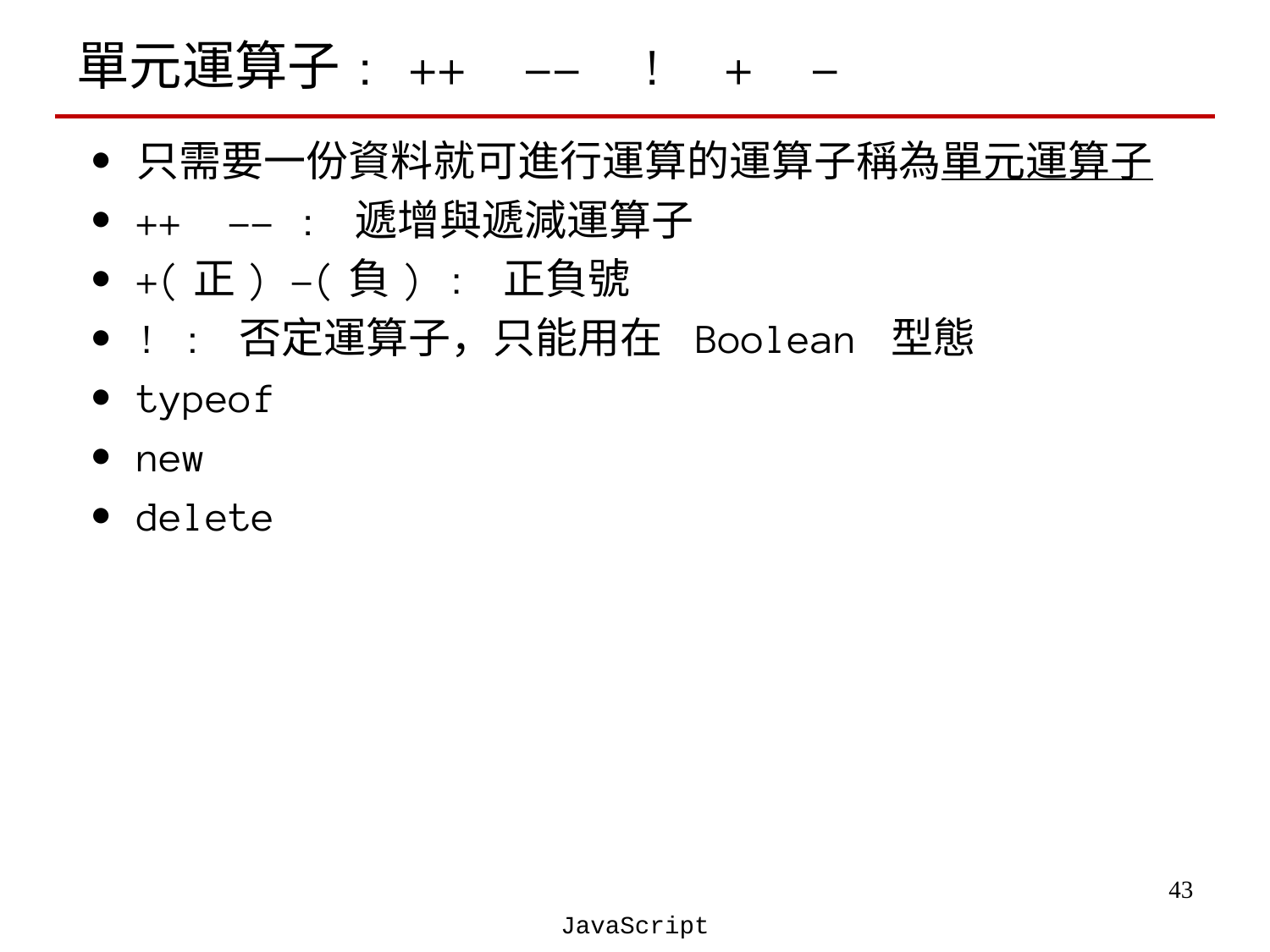

# 單元運算子: ++  --  !  +  -
只需要一份資料就可進行運算的運算子稱為單元運算子
++  -- : 遞增與遞減運算子
+(正) -(負) : 正負號
! : 否定運算子，只能用在 Boolean 型態
typeof
new
delete
43
JavaScript